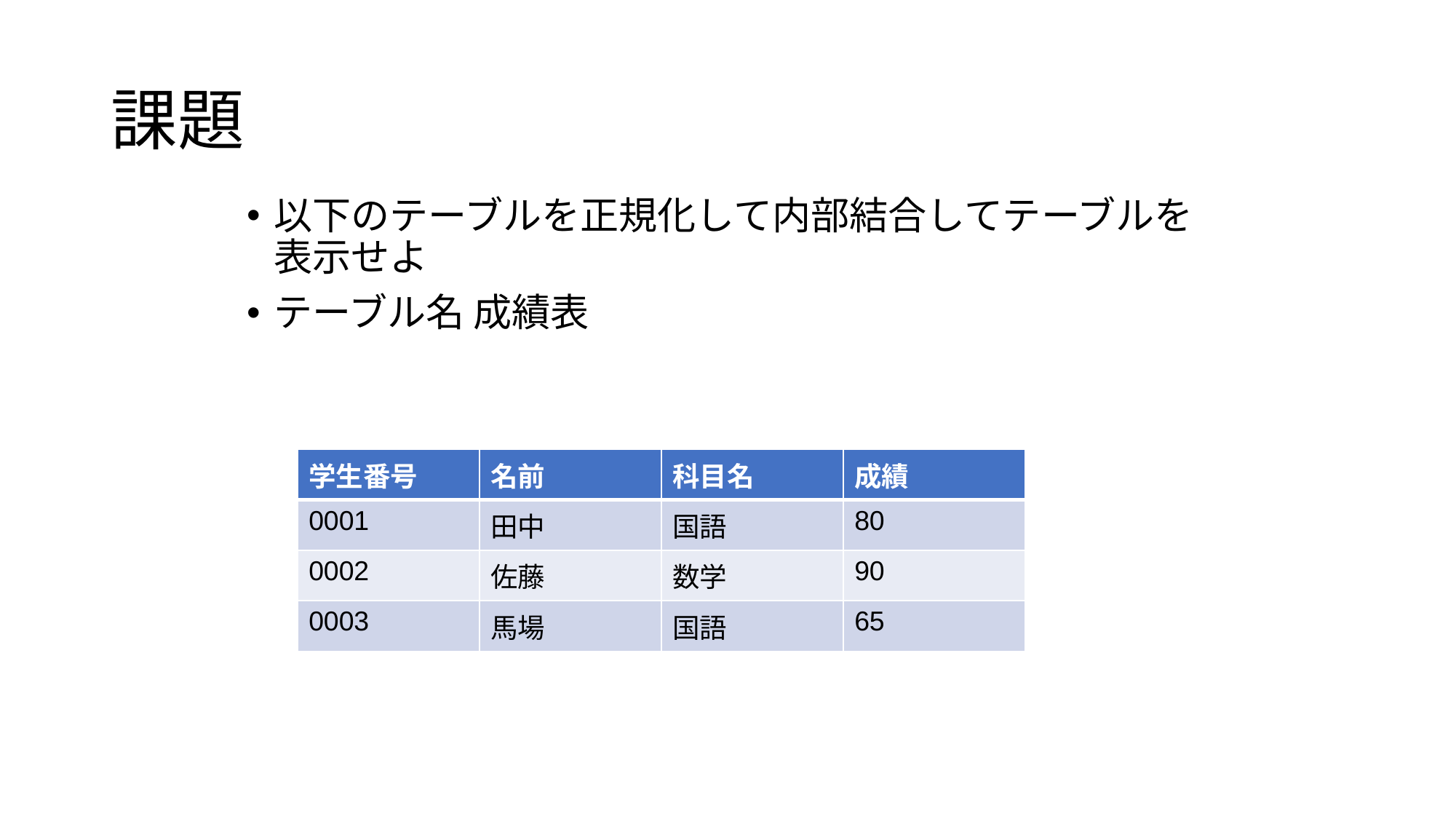

# 課題
以下のテーブルを正規化して内部結合してテーブルを表示せよ
テーブル名 成績表

| 学生番号 | 名前 | 科目名 | 成績 |
| --- | --- | --- | --- |
| 0001 | 田中 | 国語 | 80 |
| 0002 | 佐藤 | 数学 | 90 |
| 0003 | 馬場 | 国語 | 65 |